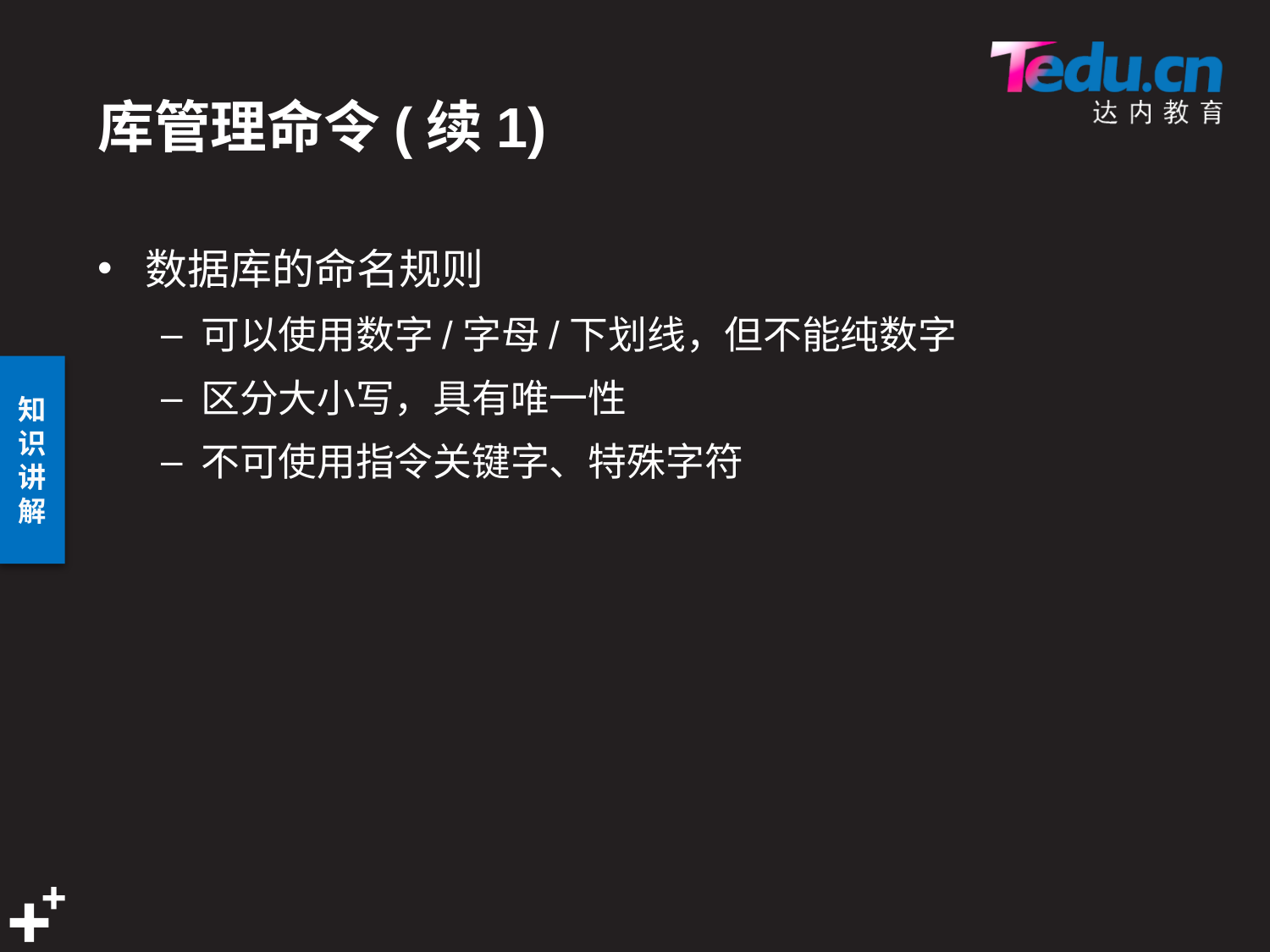

# 库管理命令(续1)
数据库的命名规则
可以使用数字/字母/下划线，但不能纯数字
区分大小写，具有唯一性
不可使用指令关键字、特殊字符